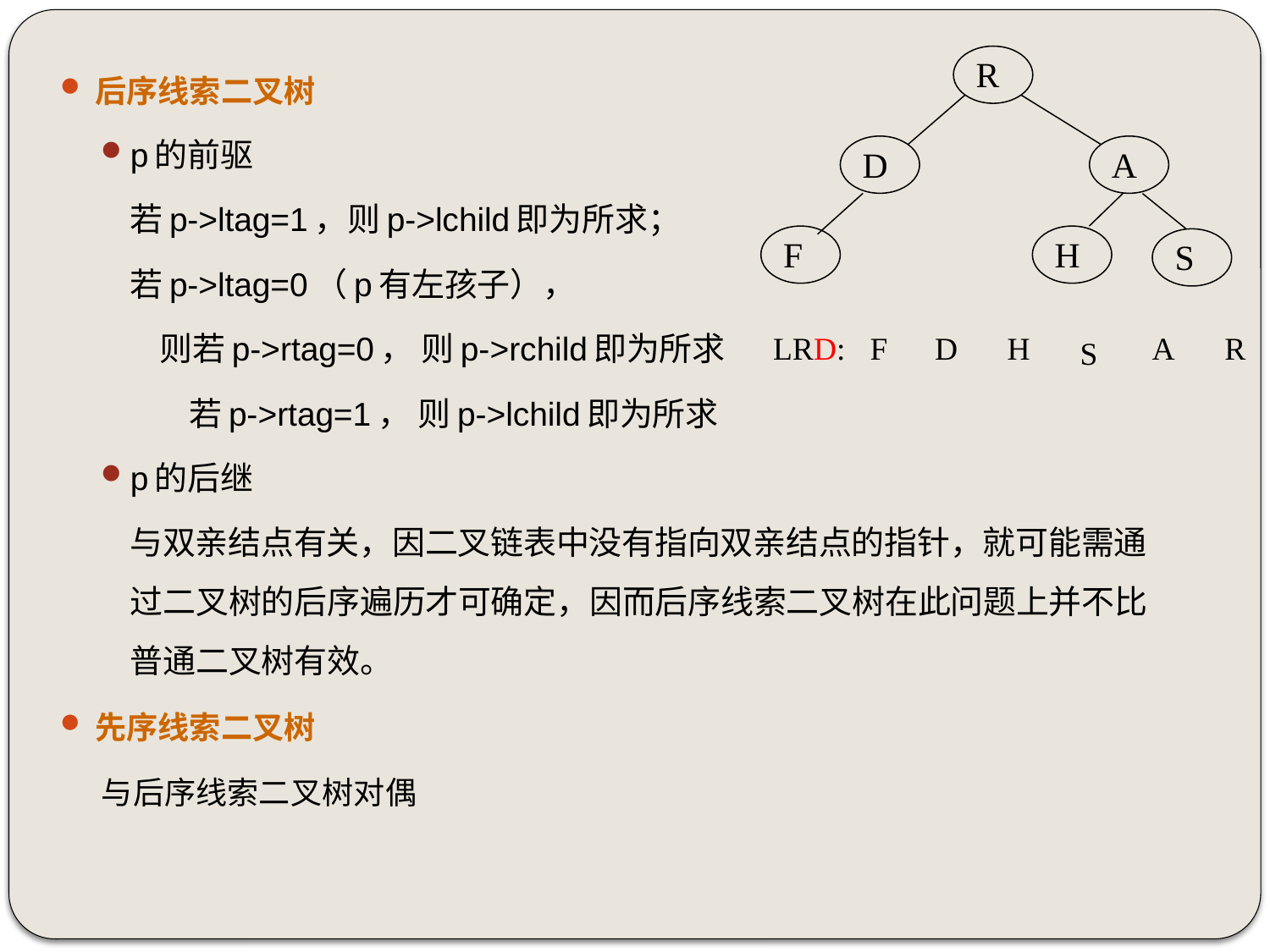

后序线索二叉树
p的前驱
   若p->ltag=1，则p->lchild即为所求；
   若p->ltag=0（p有左孩子），
       则若p->rtag=0， 则p->rchild即为所求
           若p->rtag=1， 则p->lchild即为所求
p的后继
   与双亲结点有关，因二叉链表中没有指向双亲结点的指针，就可能需通过二叉树的后序遍历才可确定，因而后序线索二叉树在此问题上并不比普通二叉树有效。
先序线索二叉树
     与后序线索二叉树对偶

R

D

A

F

H

S
LRD:
F
D
H
A
R
S